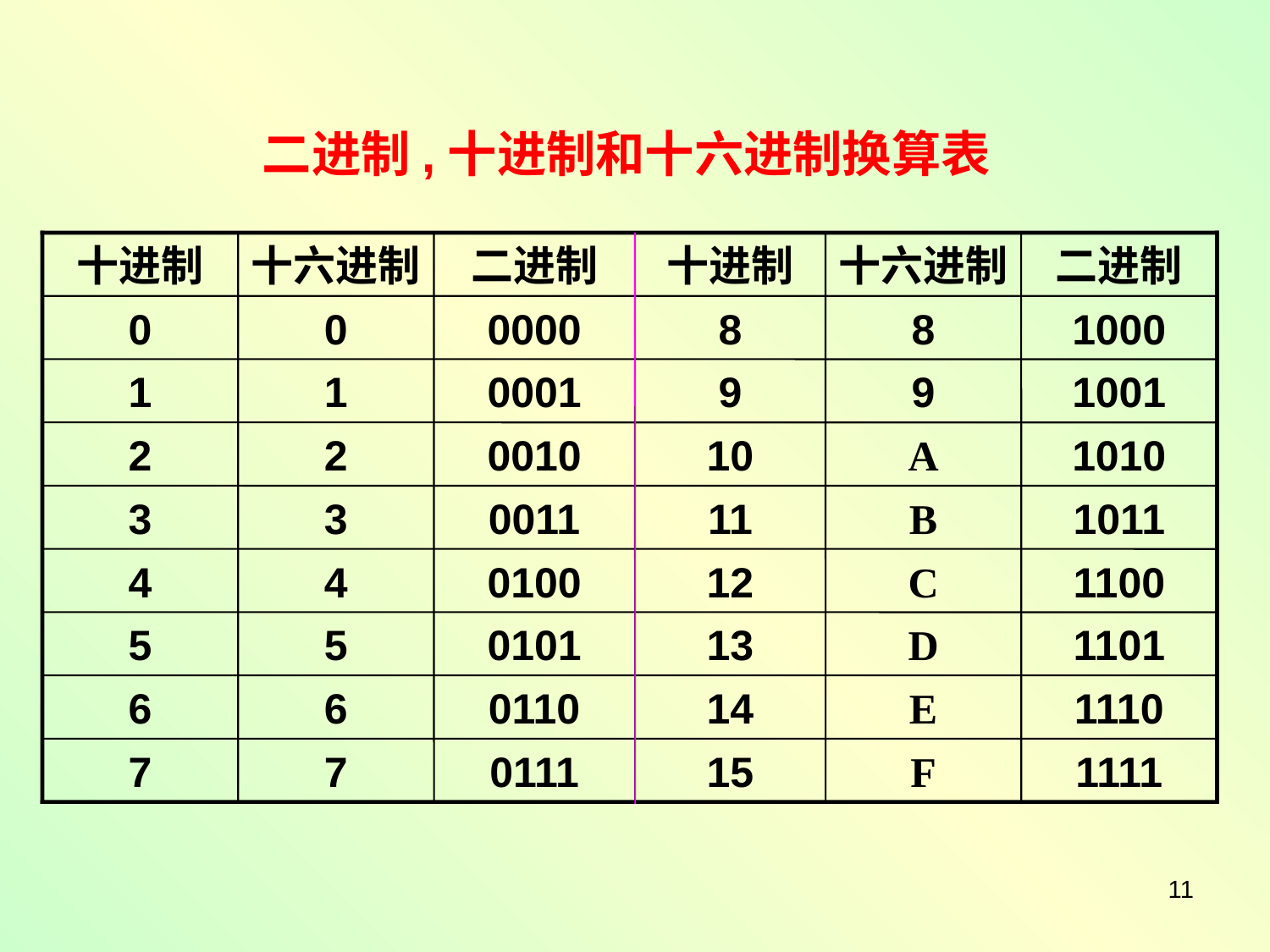

二进制,十进制和十六进制换算表
十进制

十六进制

二进制

十进制

十六进制

二进制

0

0
0000
8
8
1000
1

1
0001
9
9
1001
2

2
0010
10
A
1010
3

3
0011
11
B
1011
4

4
0100
12
C
1100
5

5
0101
13
D
1101
6

6
0110
14
E
1110
7

7
0111
15
F
1111

11